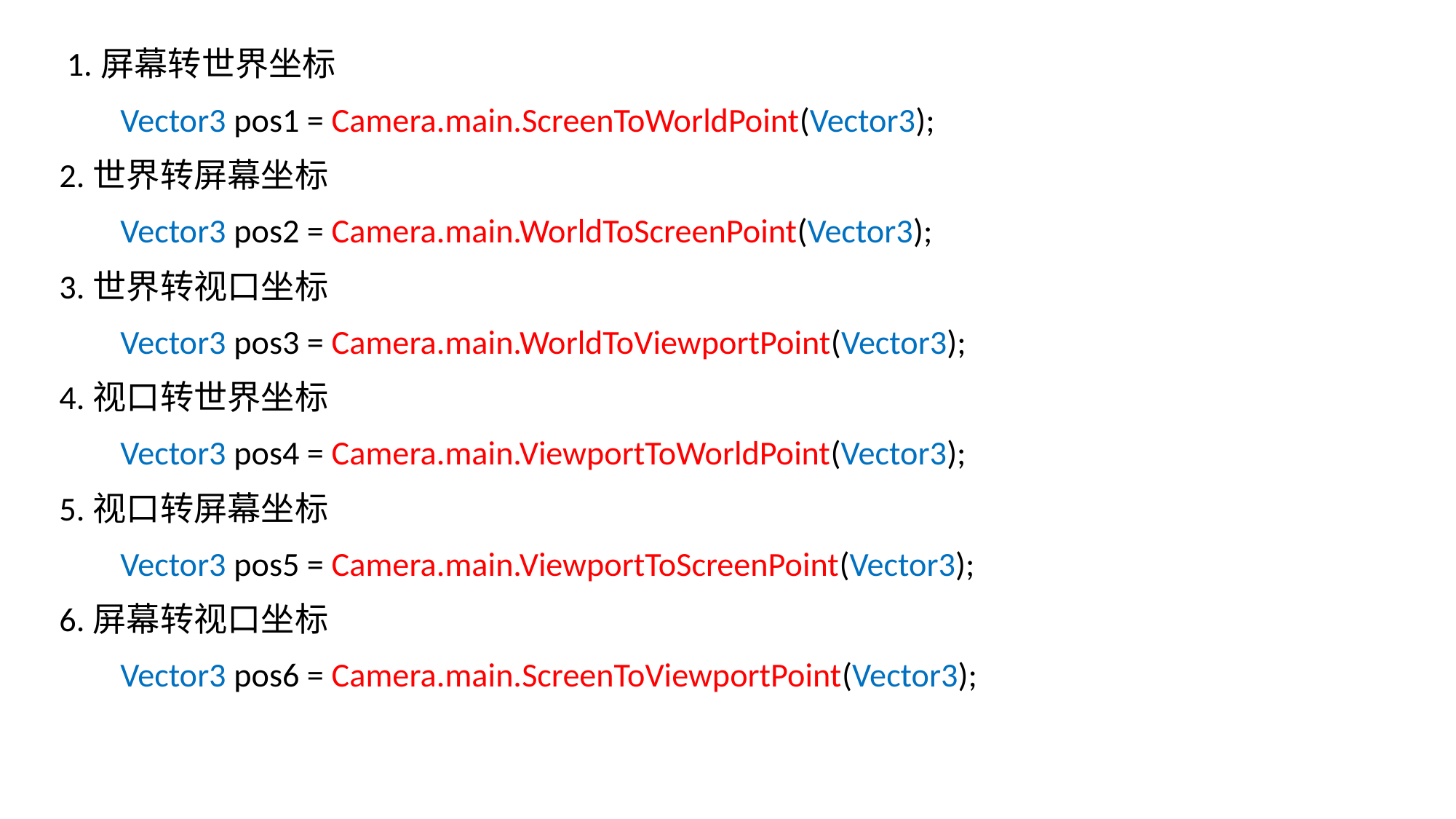

1.屏幕转世界坐标
        Vector3 pos1 = Camera.main.ScreenToWorldPoint(Vector3);
2.世界转屏幕坐标
        Vector3 pos2 = Camera.main.WorldToScreenPoint(Vector3);
3.世界转视口坐标
        Vector3 pos3 = Camera.main.WorldToViewportPoint(Vector3);
4.视口转世界坐标
        Vector3 pos4 = Camera.main.ViewportToWorldPoint(Vector3);
5.视口转屏幕坐标
        Vector3 pos5 = Camera.main.ViewportToScreenPoint(Vector3);
6.屏幕转视口坐标
        Vector3 pos6 = Camera.main.ScreenToViewportPoint(Vector3);